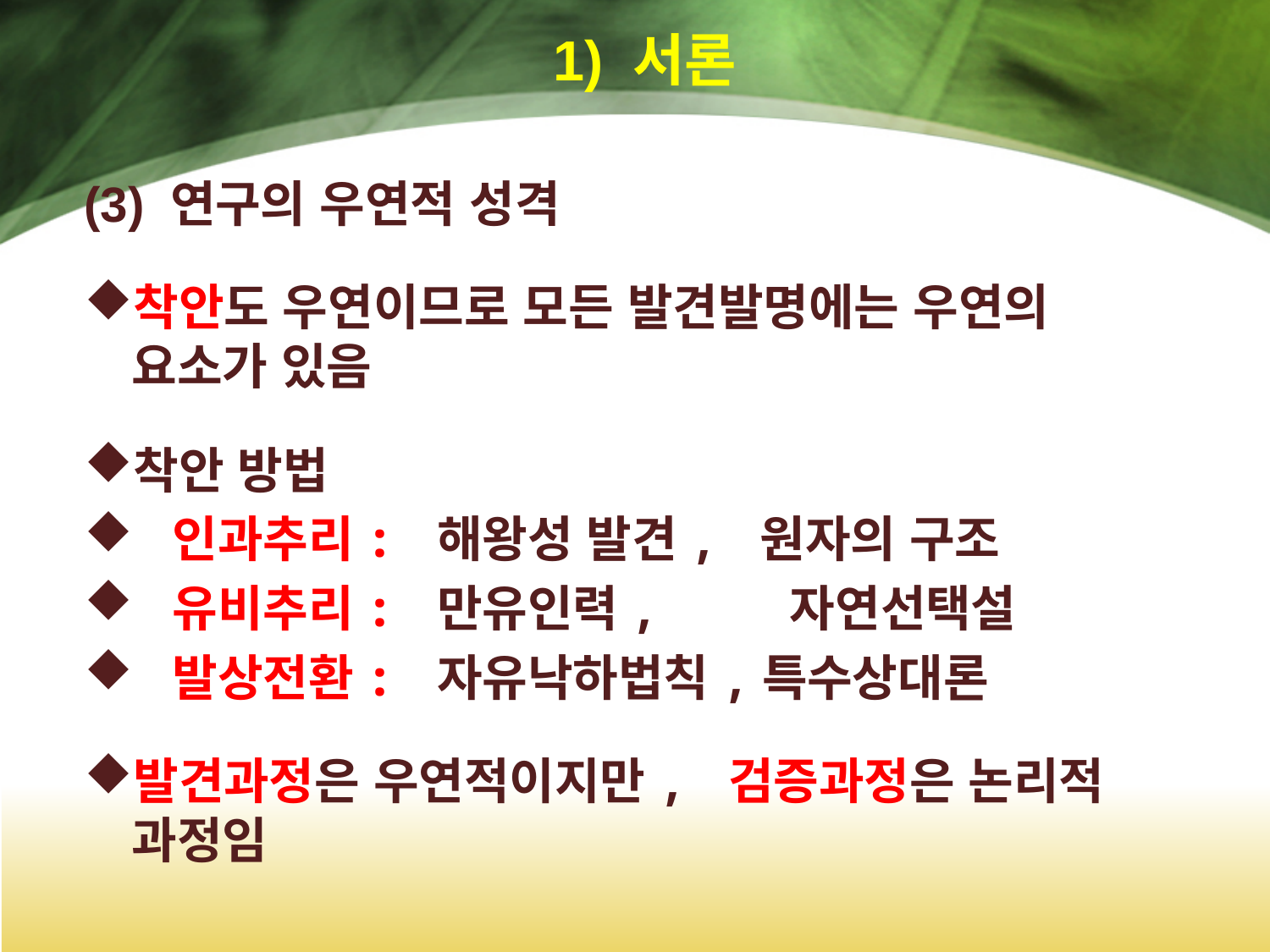

# 1) 서론
(3) 연구의 우연적 성격

착안도 우연이므로 모든 발견발명에는 우연의 요소가 있음

착안 방법
  인과추리: 해왕성 발견, 원자의 구조
  유비추리: 만유인력,    자연선택설
  발상전환: 자유낙하법칙,특수상대론

발견과정은 우연적이지만, 검증과정은 논리적 과정임